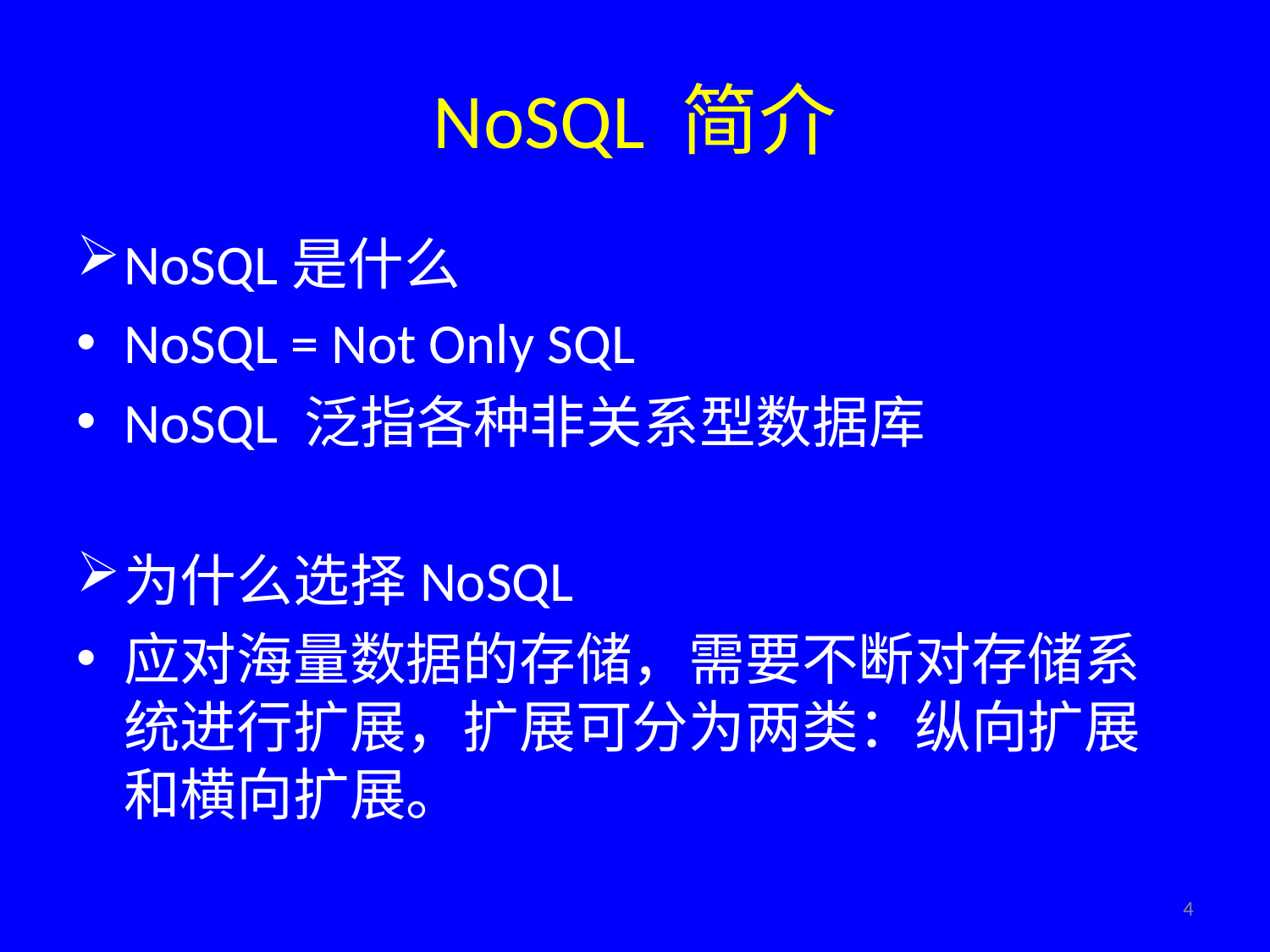

# NoSQL 简介
NoSQL是什么
NoSQL = Not Only SQL
NoSQL 泛指各种非关系型数据库

为什么选择NoSQL
应对海量数据的存储，需要不断对存储系统进行扩展，扩展可分为两类：纵向扩展和横向扩展。
4